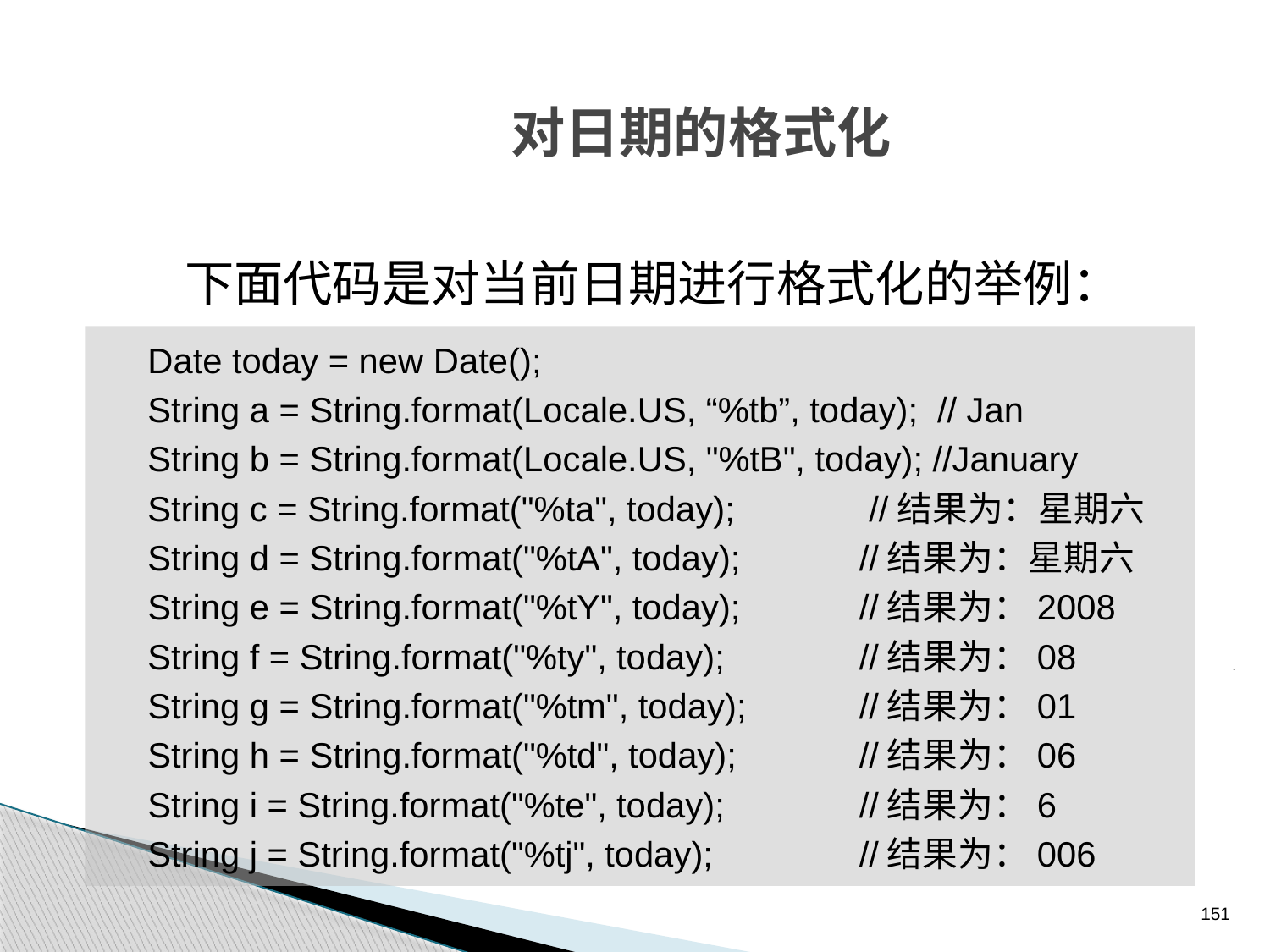

# 对日期的格式化

下面代码是对当前日期进行格式化的举例：
Date today = new Date();
String a = String.format(Locale.US, “%tb”, today);  // Jan
String b = String.format(Locale.US, "%tB", today); //January
String c = String.format("%ta", today);	 //结果为：星期六
String d = String.format("%tA", today);	//结果为：星期六
String e = String.format("%tY", today);	//结果为：2008
String f = String.format("%ty", today);		//结果为：08
String g = String.format("%tm", today); 	//结果为：01
String h = String.format("%td", today); 	//结果为：06
String i = String.format("%te", today); 	//结果为：6
String j = String.format("%tj", today); 		//结果为：006

151